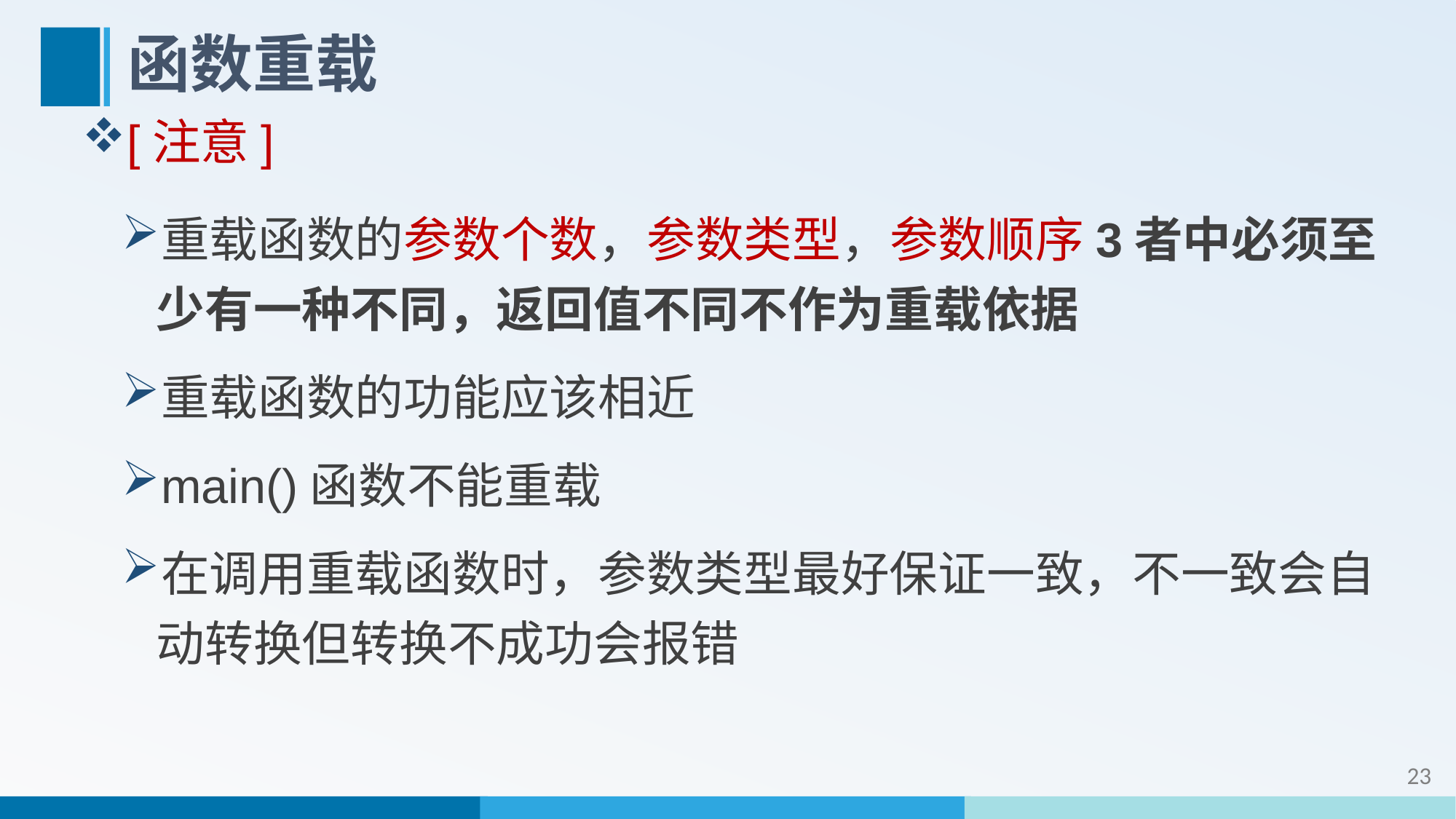

# 函数重载
[注意]
重载函数的参数个数，参数类型，参数顺序3者中必须至少有一种不同，返回值不同不作为重载依据
重载函数的功能应该相近
main()函数不能重载
在调用重载函数时，参数类型最好保证一致，不一致会自动转换但转换不成功会报错